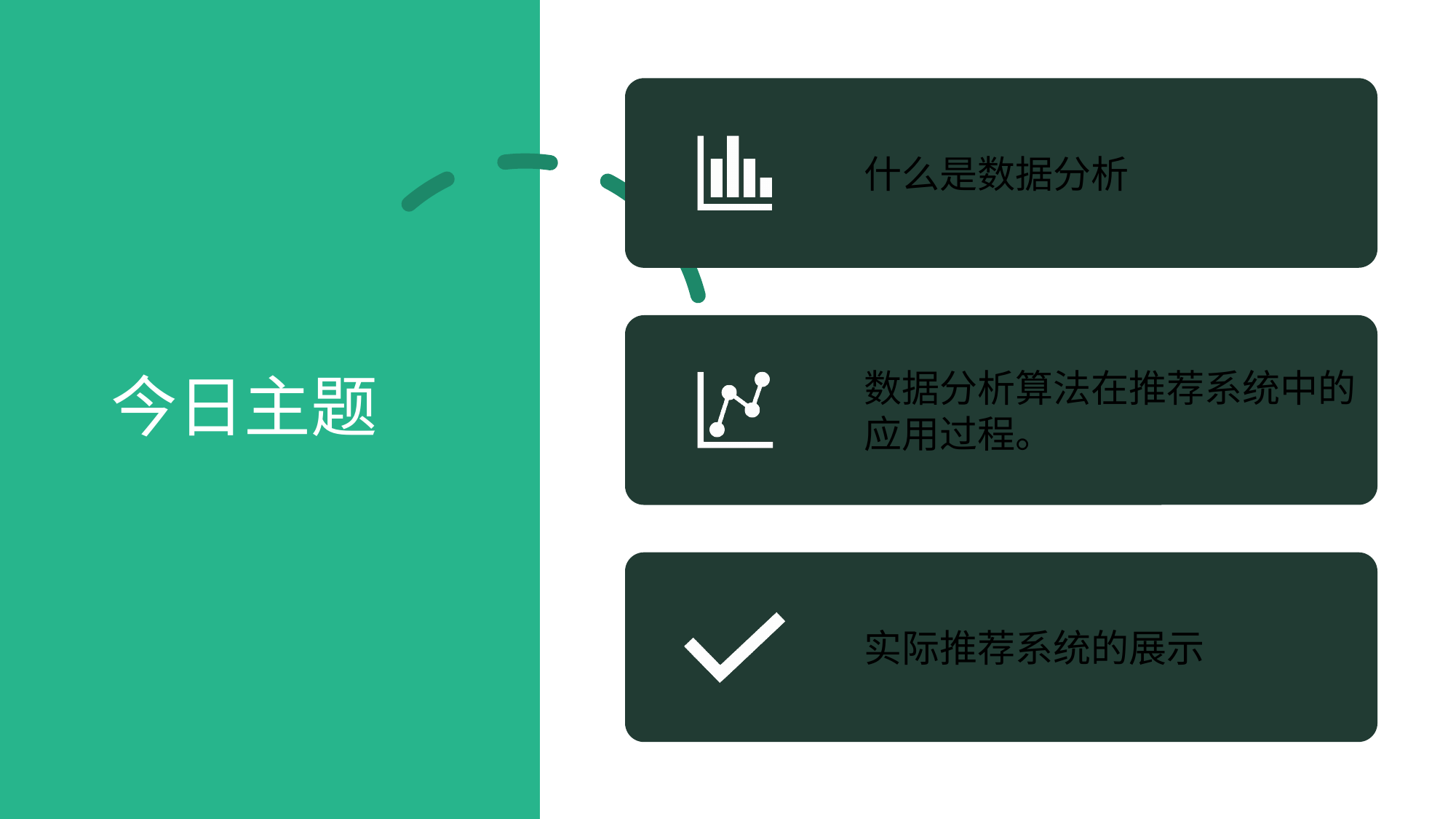

# 今日主题
什么是数据分析
数据分析算法在推荐系统中的应用过程。
实际推荐系统的展示